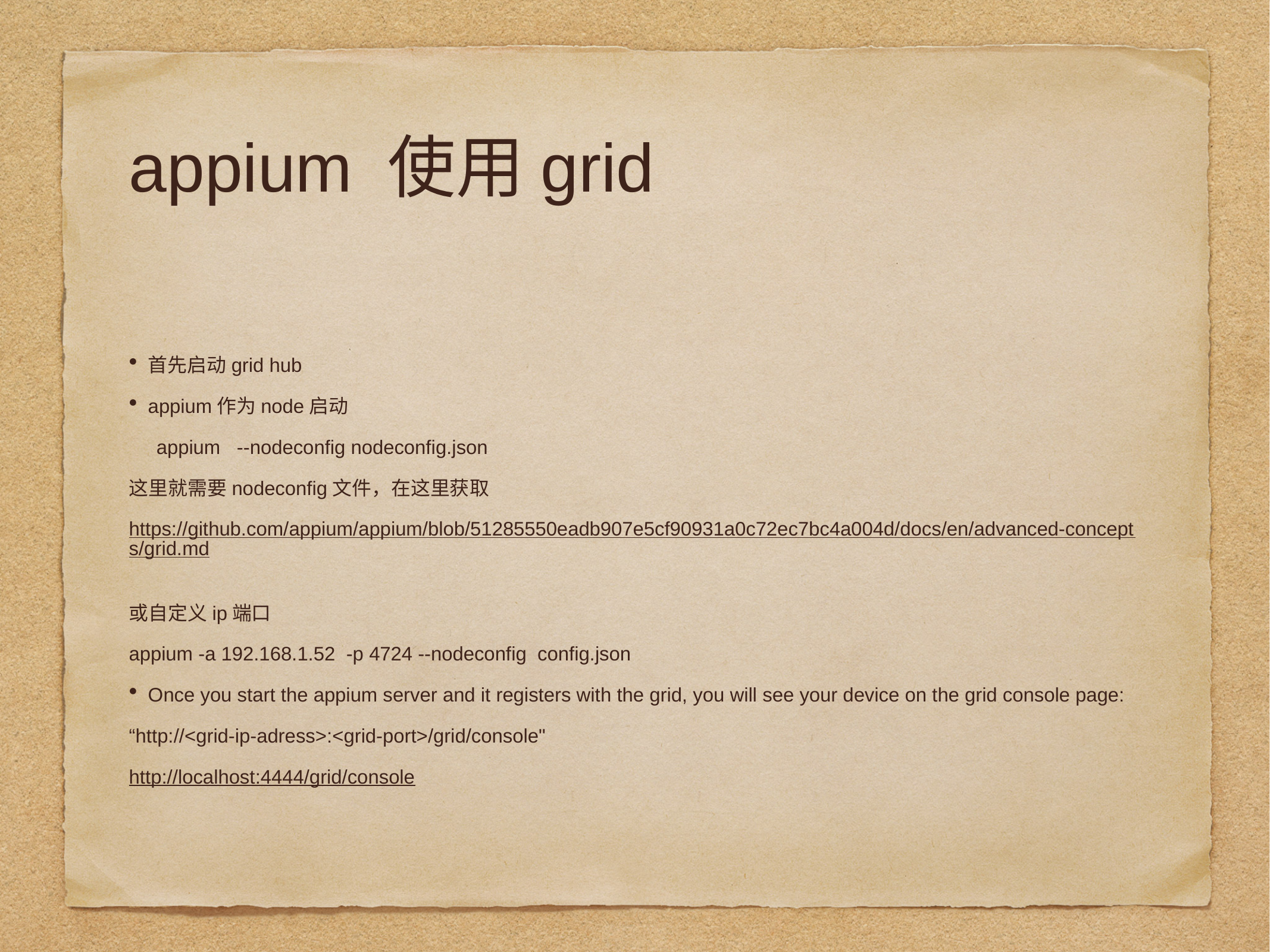

# appium 使用grid
首先启动grid hub
appium作为node启动
     appium   --nodeconfig nodeconfig.json
这里就需要nodeconfig文件，在这里获取
https://github.com/appium/appium/blob/51285550eadb907e5cf90931a0c72ec7bc4a004d/docs/en/advanced-concepts/grid.md
或自定义ip端口
appium -a 192.168.1.52  -p 4724 --nodeconfig  config.json
Once you start the appium server and it registers with the grid, you will see your device on the grid console page:
“http://<grid-ip-adress>:<grid-port>/grid/console"
http://localhost:4444/grid/console